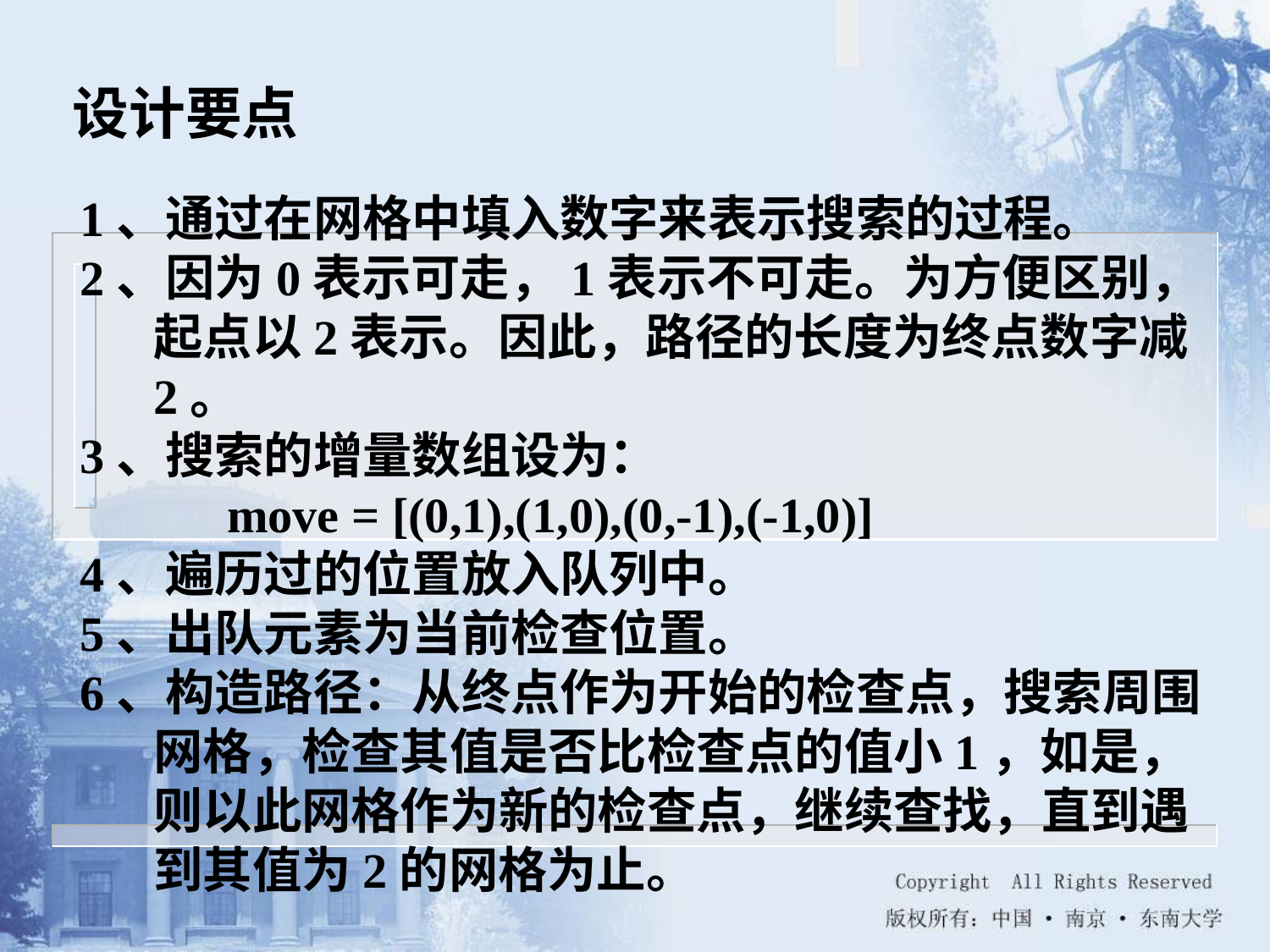

设计要点
1、通过在网格中填入数字来表示搜索的过程。
2、因为0表示可走，1表示不可走。为方便区别，起点以2表示。因此，路径的长度为终点数字减2。
3、搜索的增量数组设为：
            move = [(0,1),(1,0),(0,-1),(-1,0)]
4、遍历过的位置放入队列中。
5、出队元素为当前检查位置。
6、构造路径：从终点作为开始的检查点，搜索周围网格，检查其值是否比检查点的值小1，如是，则以此网格作为新的检查点，继续查找，直到遇到其值为2的网格为止。